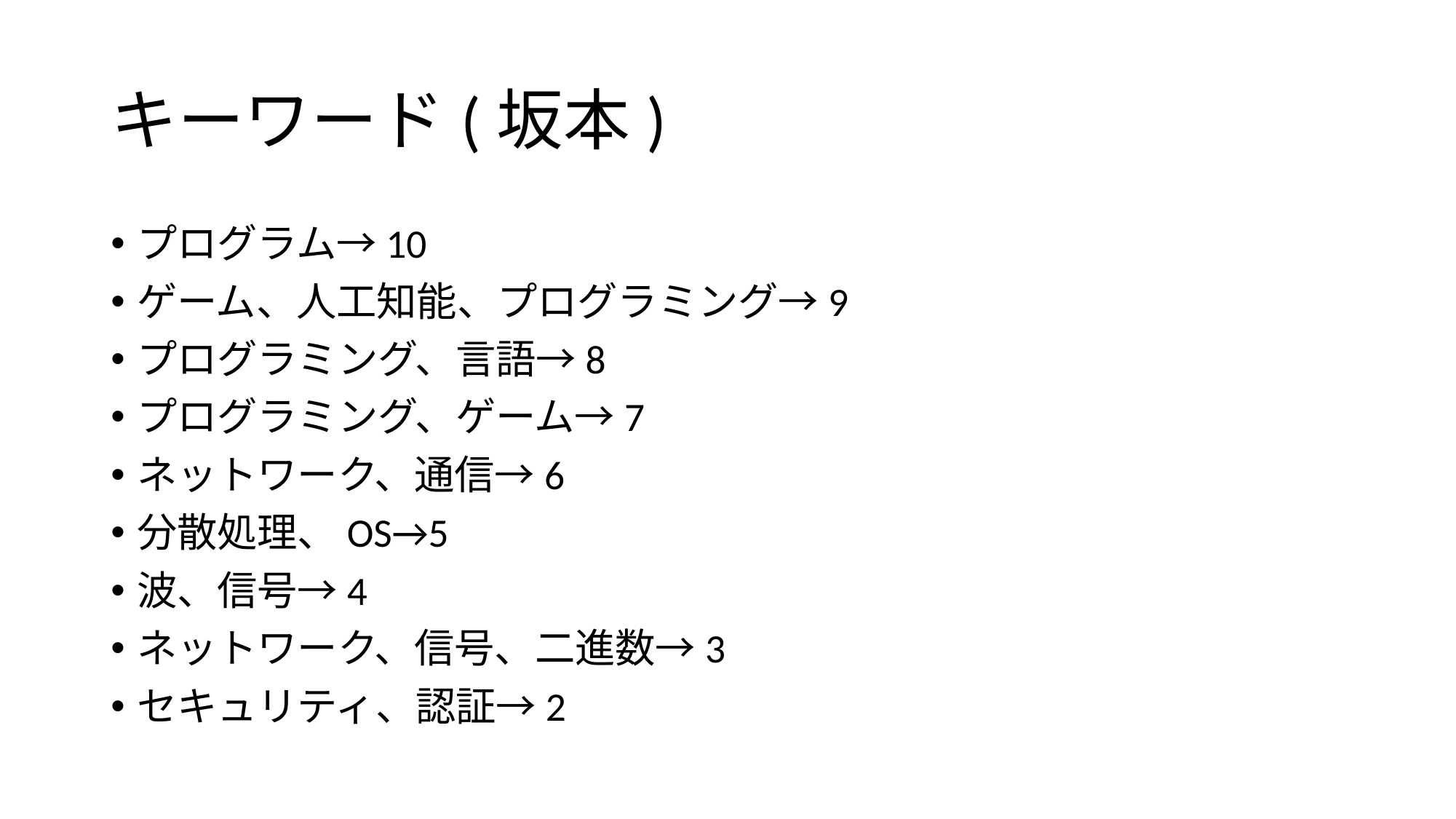

# キーワード(坂本)
プログラム→10
ゲーム、人工知能、プログラミング→9
プログラミング、言語→8
プログラミング、ゲーム→7
ネットワーク、通信→6
分散処理、OS→5
波、信号→4
ネットワーク、信号、二進数→3
セキュリティ、認証→2